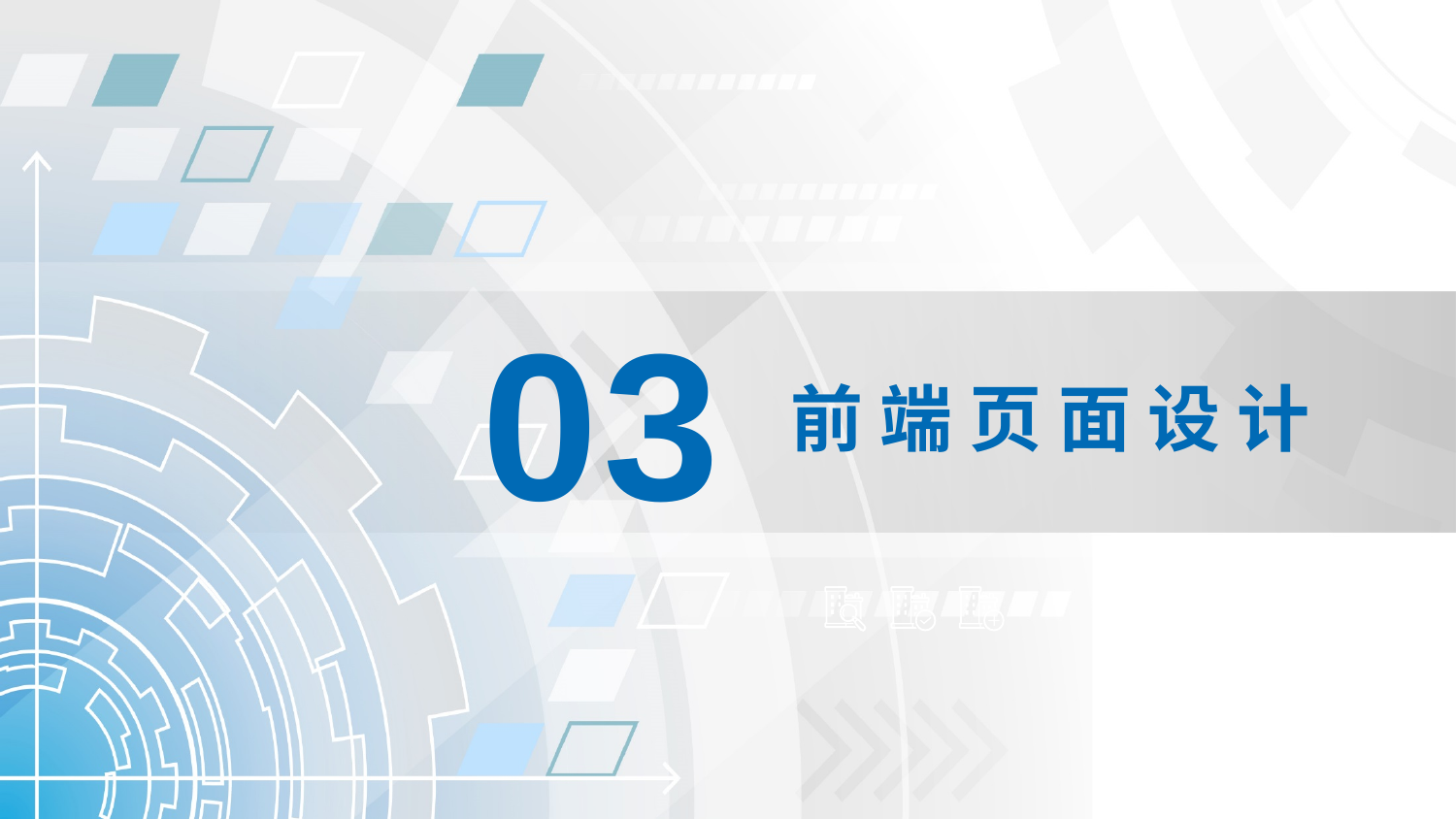

03
前 端 页 面 设 计